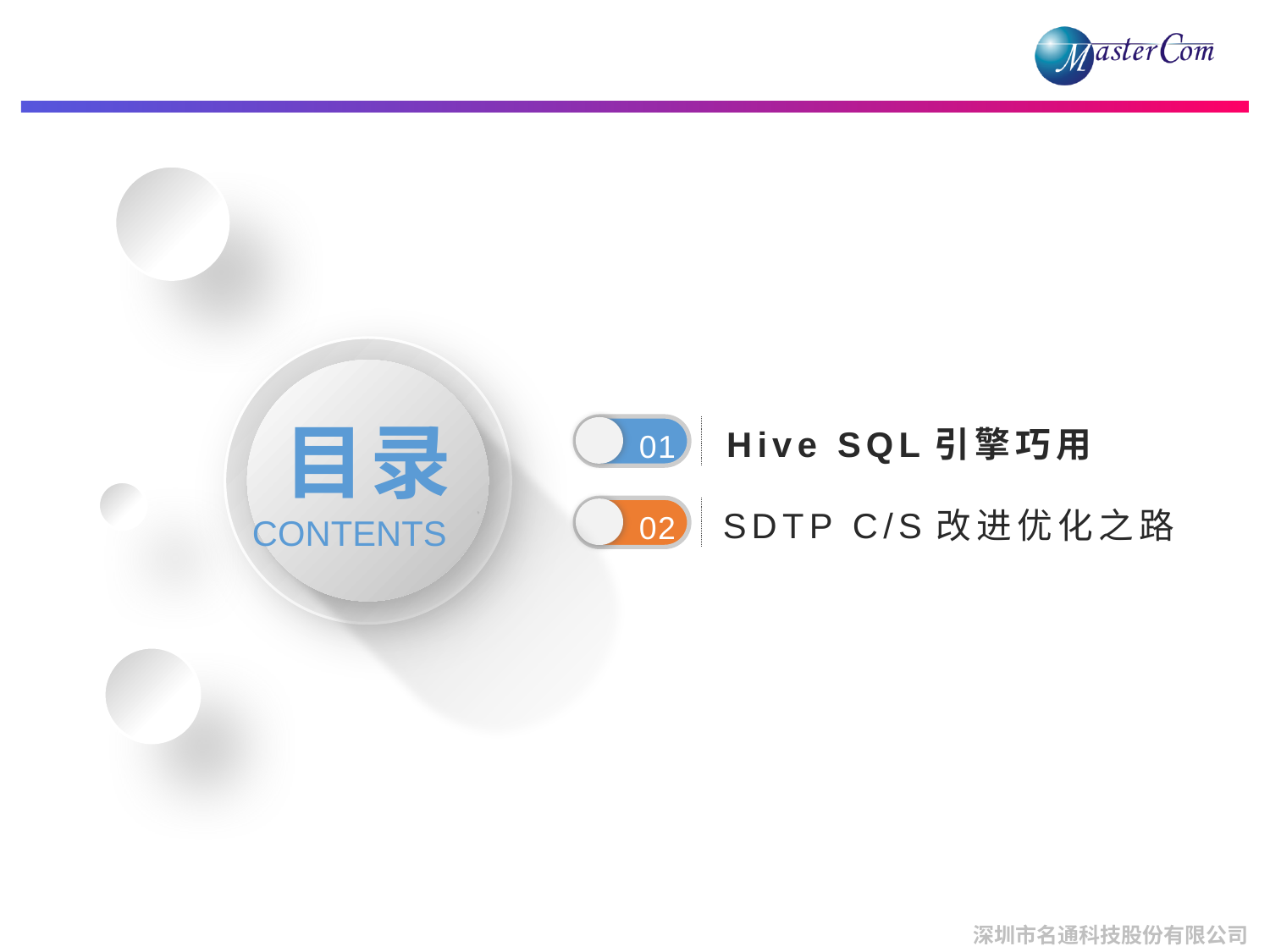

目录
CONTENTS

01
Hive SQL引擎巧用

02
SDTP C/S改进优化之路